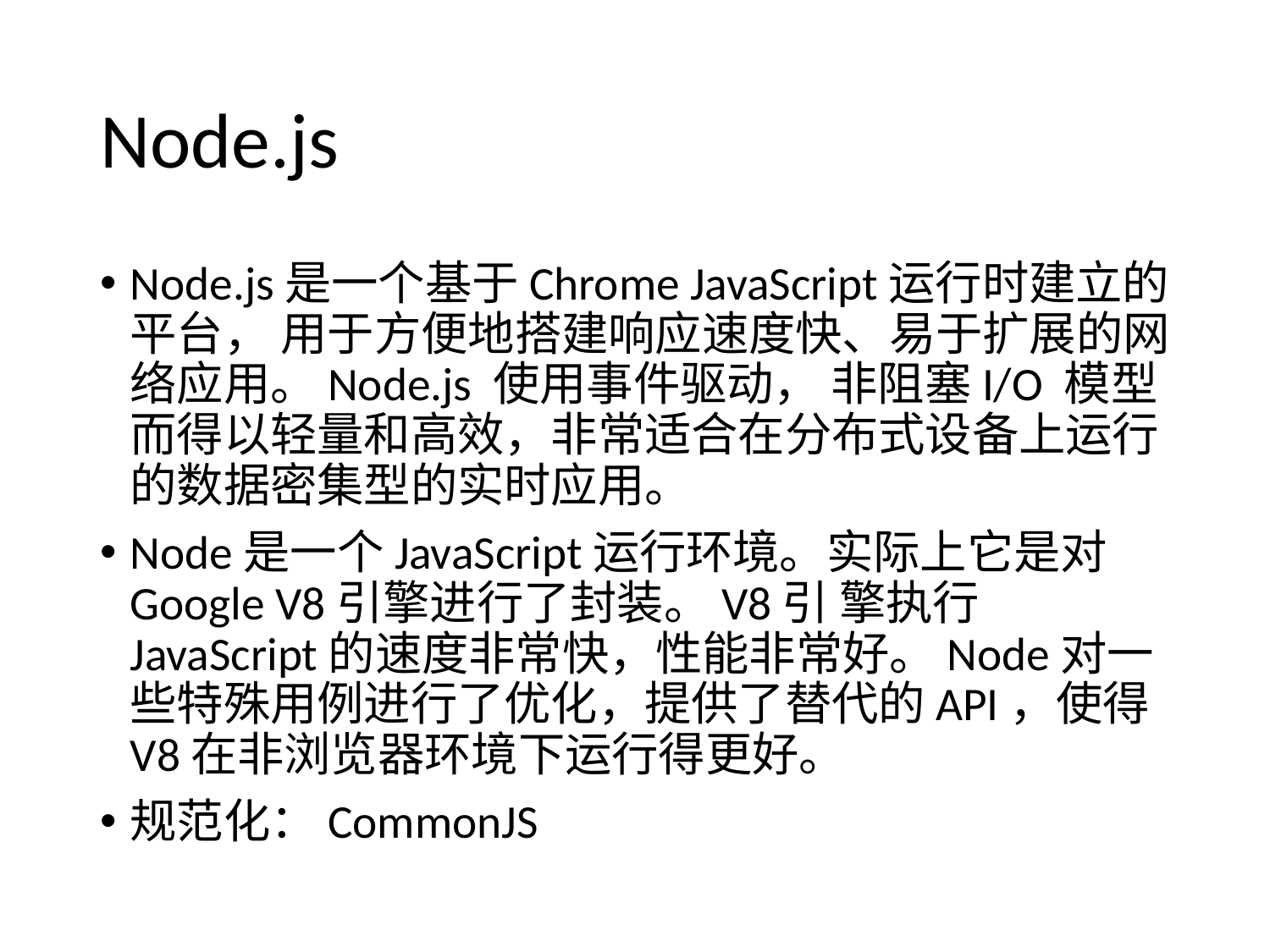

# Node.js
Node.js是一个基于Chrome JavaScript运行时建立的平台， 用于方便地搭建响应速度快、易于扩展的网络应用。Node.js 使用事件驱动， 非阻塞I/O 模型而得以轻量和高效，非常适合在分布式设备上运行的数据密集型的实时应用。
Node是一个JavaScript运行环境。实际上它是对Google V8引擎进行了封装。V8引 擎执行JavaScript的速度非常快，性能非常好。Node对一些特殊用例进行了优化，提供了替代的API，使得V8在非浏览器环境下运行得更好。
规范化：CommonJS